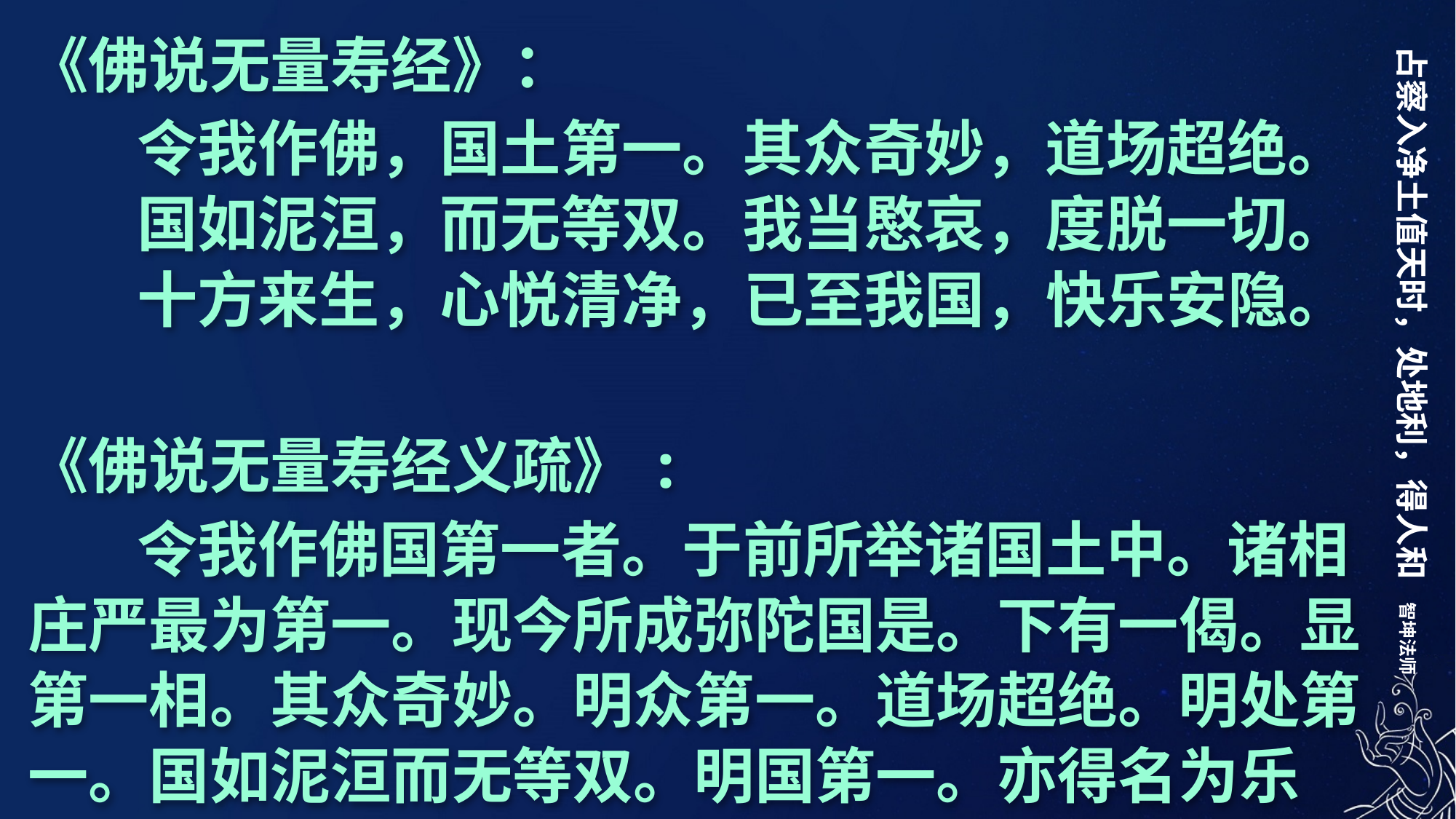

《佛说无量寿经》：
	令我作佛，国土第一。其众奇妙，道场超绝。	国如泥洹，而无等双。我当愍哀，度脱一切。	十方来生，心悦清净，已至我国，快乐安隐。

《佛说无量寿经义疏》:
	令我作佛国第一者。于前所举诸国土中。诸相庄严最为第一。现今所成弥陀国是。下有一偈。显第一相。其众奇妙。明众第一。道场超绝。明处第一。国如泥洹而无等双。明国第一。亦得名为乐